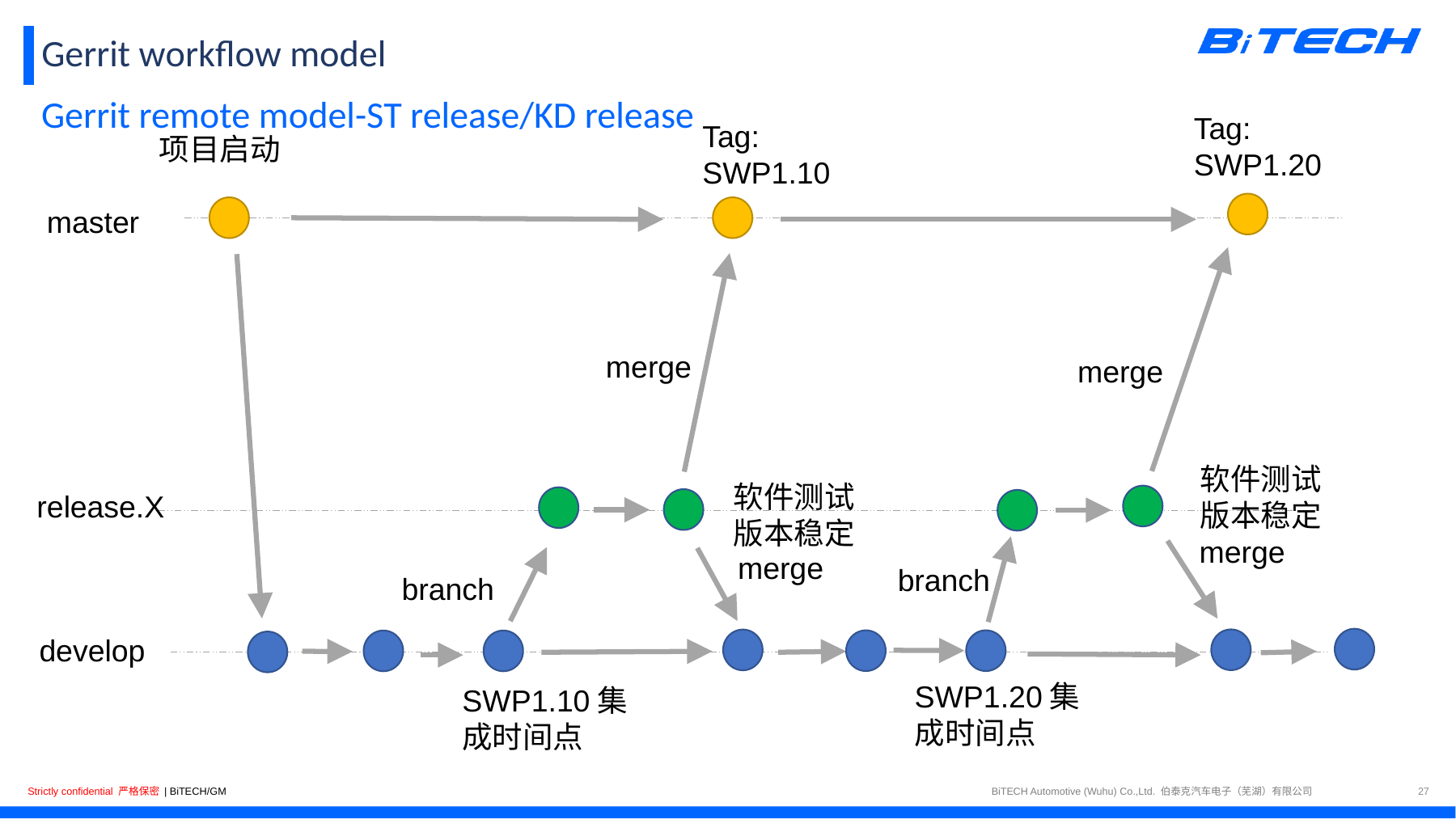

# Gerrit workflow model
Gerrit remote model-ST release/KD release
Tag:
SWP1.20
Tag: SWP1.10
项目启动

master

merge
merge
软件测试版本稳定
软件测试版本稳定
release.X

merge
merge
branch
branch
develop

SWP1.20集成时间点
SWP1.10集成时间点
27